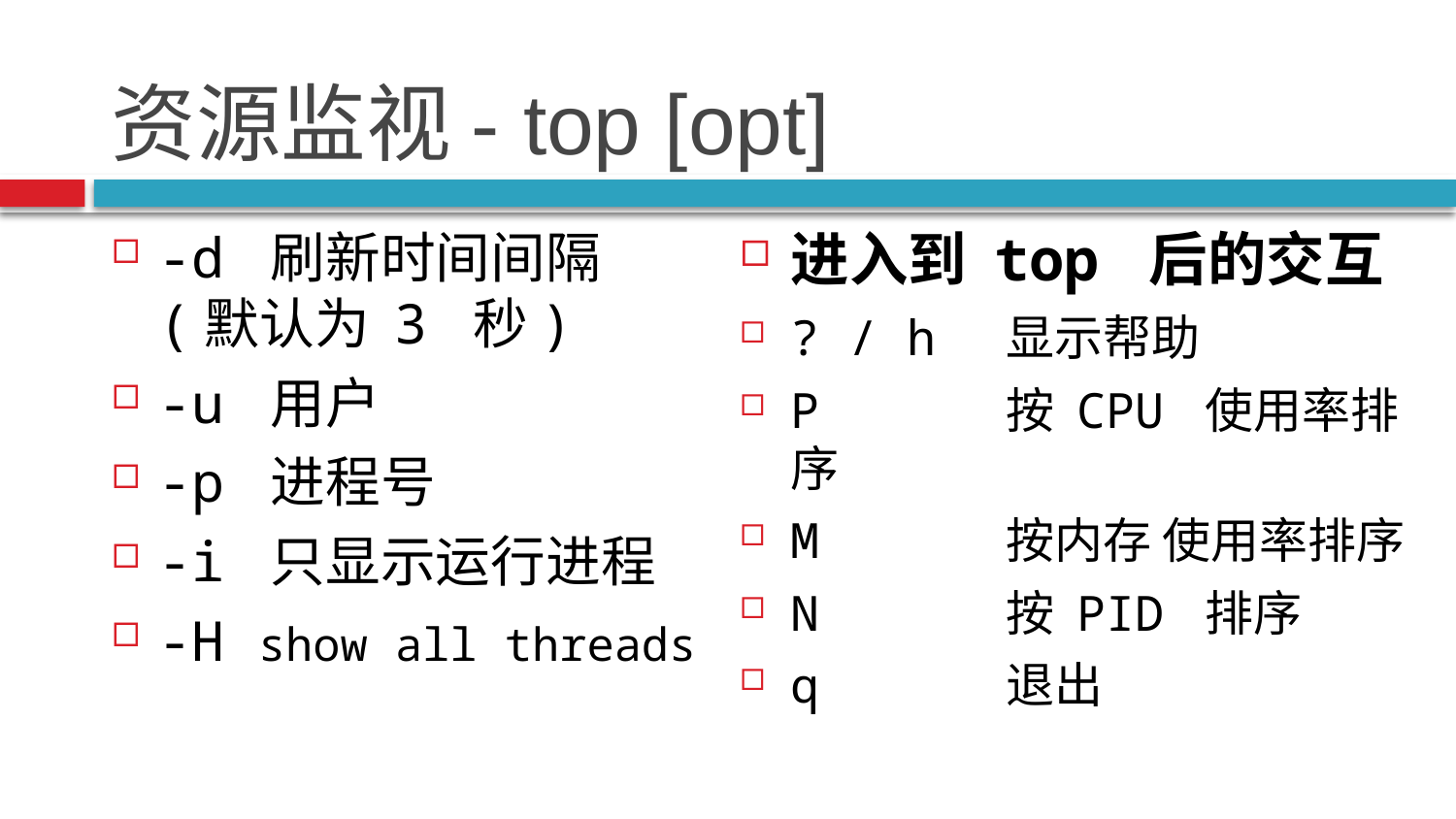

# 资源监视- top [opt]
进入到 top 后的交互
? / h  显示帮助
P      按 CPU 使用率排序
M      按内存 使用率排序
N      按 PID 排序
q      退出
-d 刷新时间间隔   (默认为 3 秒)
-u 用户
-p 进程号
-i 只显示运行进程
-H show all threads